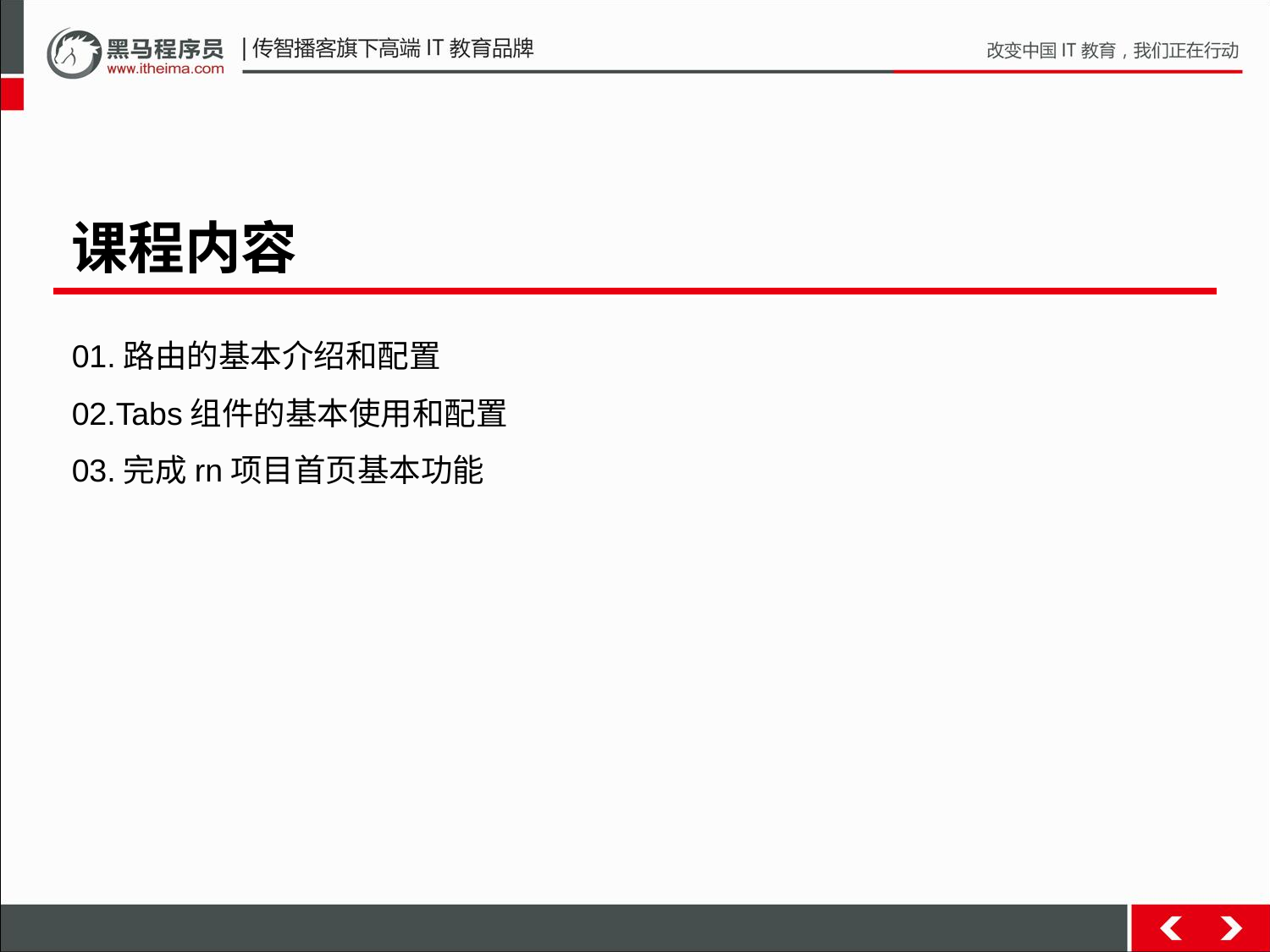

课程内容
01.路由的基本介绍和配置
02.Tabs组件的基本使用和配置
03.完成rn项目首页基本功能